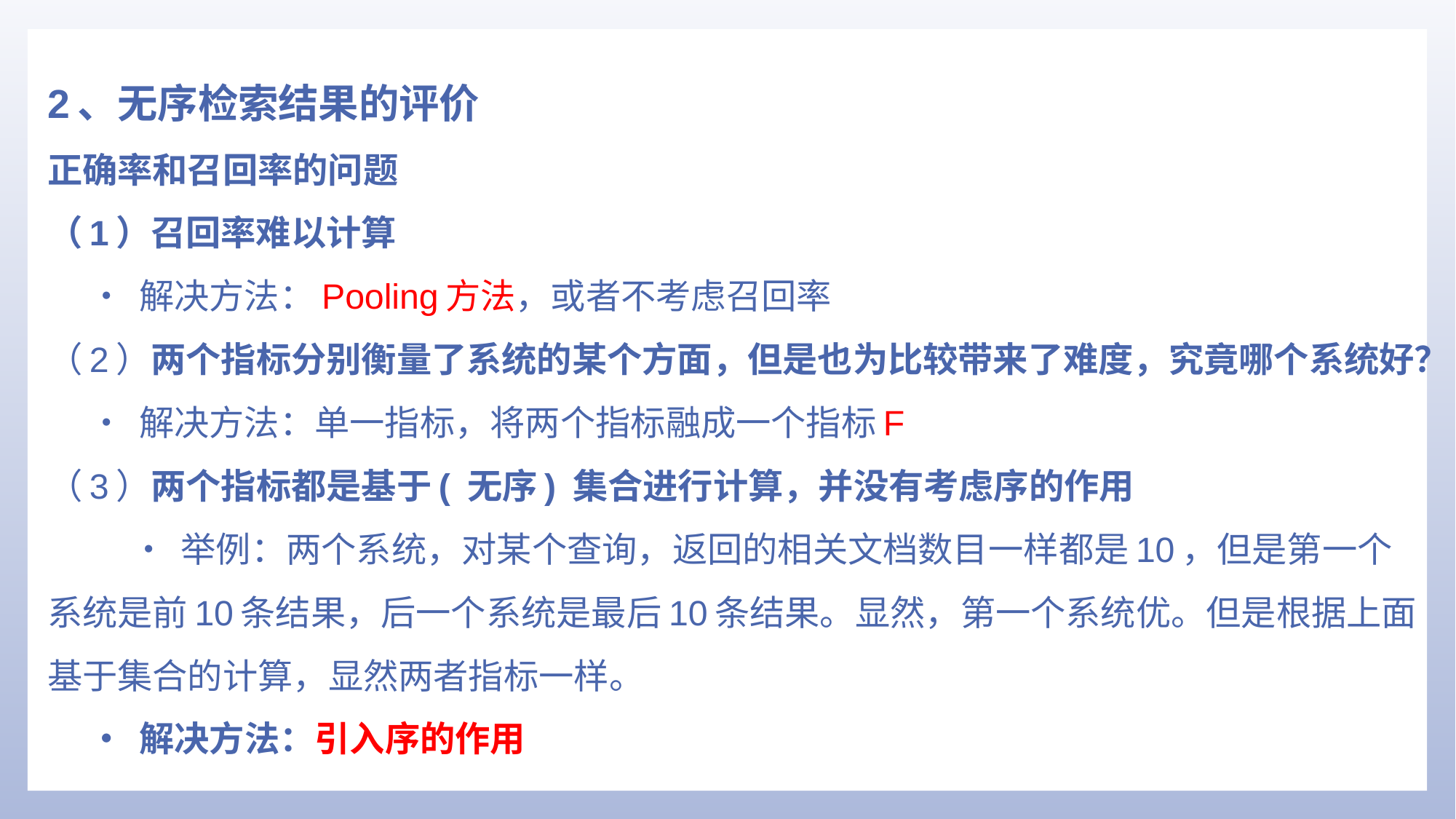

2、无序检索结果的评价
正确率和召回率的问题
（1）召回率难以计算
• 解决方法：Pooling方法，或者不考虑召回率
（2）两个指标分别衡量了系统的某个方面，但是也为比较带来了难度，究竟哪个系统好？
• 解决方法：单一指标，将两个指标融成一个指标F
（3）两个指标都是基于( 无序) 集合进行计算，并没有考虑序的作用
• 举例：两个系统，对某个查询，返回的相关文档数目一样都是10，但是第一个系统是前10条结果，后一个系统是最后10条结果。显然，第一个系统优。但是根据上面基于集合的计算，显然两者指标一样。
• 解决方法：引入序的作用